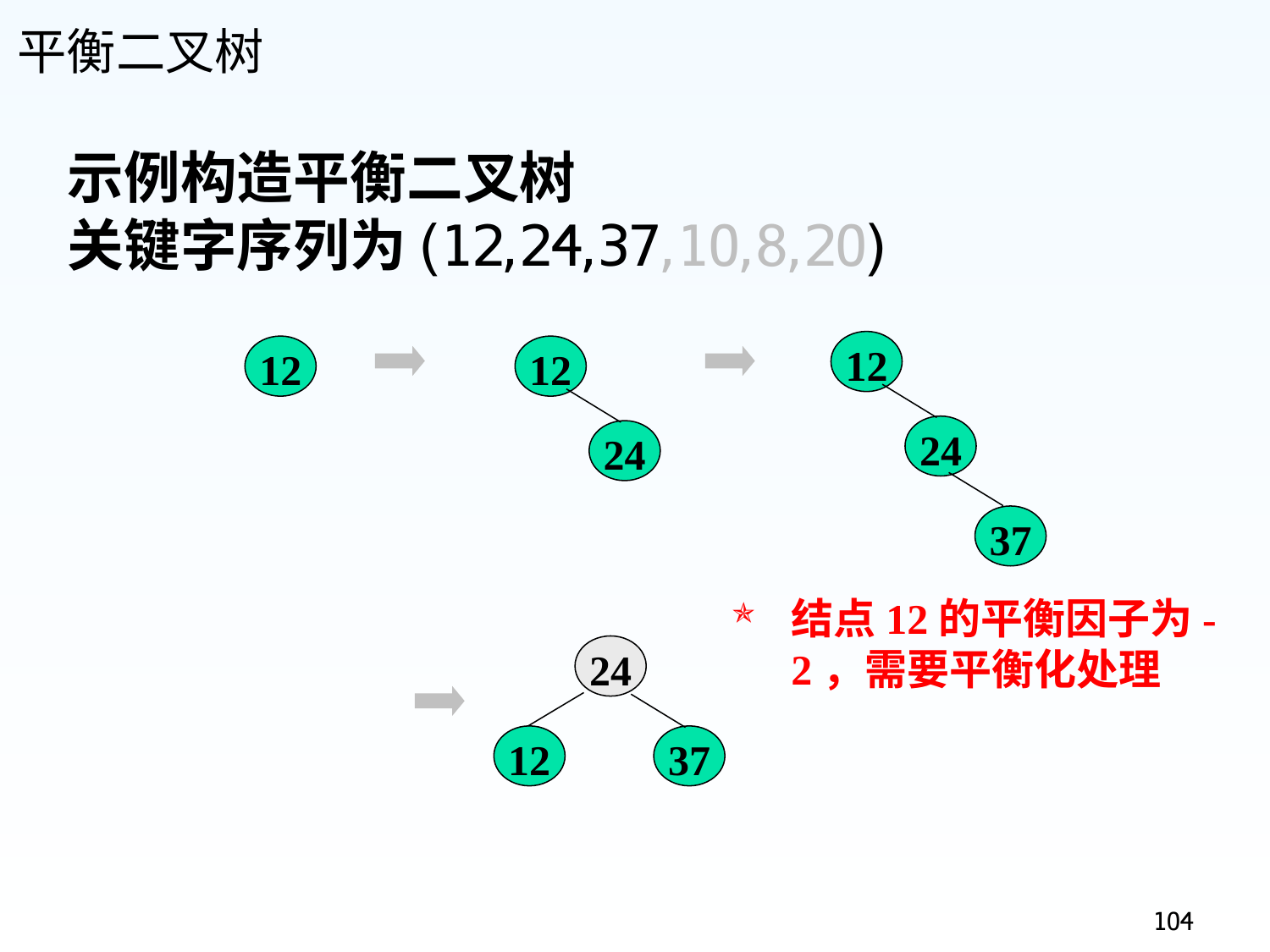

平衡二叉树
示例构造平衡二叉树
关键字序列为(12,24,37,10,8,20)
12
12
12

24
24

37
结点12的平衡因子为-2，需要平衡化处理
24

12
37

104